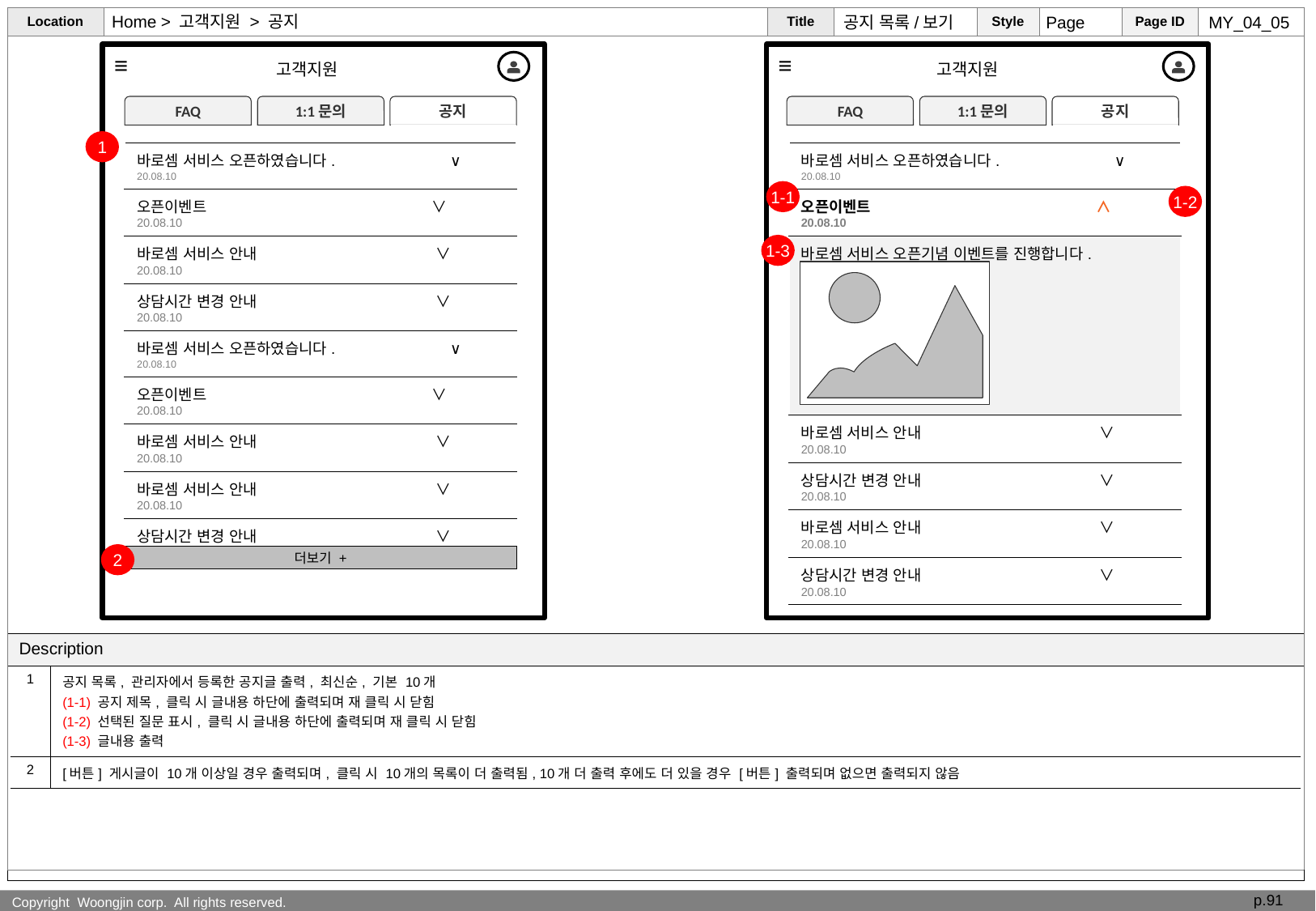

# Home > 고객지원 > 공지
공지 목록/보기
Page
MY_04_05
 고객지원
|  | 고객지원 |
| --- | --- |
|  | 고객지원 |
| --- | --- |
FAQ
1:1문의
공지
FAQ
1:1문의
공지
1
| 바로셈 서비스 오픈하였습니다. ∨ 20.08.10 |
| --- |
| 오픈이벤트 ∨ 20.08.10 |
| 바로셈 서비스 안내 ∨ 20.08.10 |
| 상담시간 변경 안내 ∨ 20.08.10 |
| 바로셈 서비스 오픈하였습니다. ∨ 20.08.10 |
| 오픈이벤트 ∨ 20.08.10 |
| 바로셈 서비스 안내 ∨ 20.08.10 |
| 바로셈 서비스 안내 ∨ 20.08.10 |
| 상담시간 변경 안내 ∨ 20.08.10 |
| 바로셈 서비스 오픈하였습니다. ∨ 20.08.10 |
| --- |
| 오픈이벤트 ∧ 20.08.10 |
| 바로셈 서비스 오픈기념 이벤트를 진행합니다. |
| 바로셈 서비스 안내 ∨ 20.08.10 |
| 상담시간 변경 안내 ∨ 20.08.10 |
| 바로셈 서비스 안내 ∨ 20.08.10 |
| 상담시간 변경 안내 ∨ 20.08.10 |
1-1
1-2
1-3

2
더보기 +
| 1 | 공지 목록, 관리자에서 등록한 공지글 출력, 최신순, 기본 10개 (1-1) 공지 제목, 클릭 시 글내용 하단에 출력되며 재 클릭 시 닫힘 (1-2) 선택된 질문 표시, 클릭 시 글내용 하단에 출력되며 재 클릭 시 닫힘 (1-3) 글내용 출력 |
| --- | --- |
| 2 | [버튼] 게시글이 10개 이상일 경우 출력되며, 클릭 시 10개의 목록이 더 출력됨, 10개 더 출력 후에도 더 있을 경우 [버튼] 출력되며 없으면 출력되지 않음 |